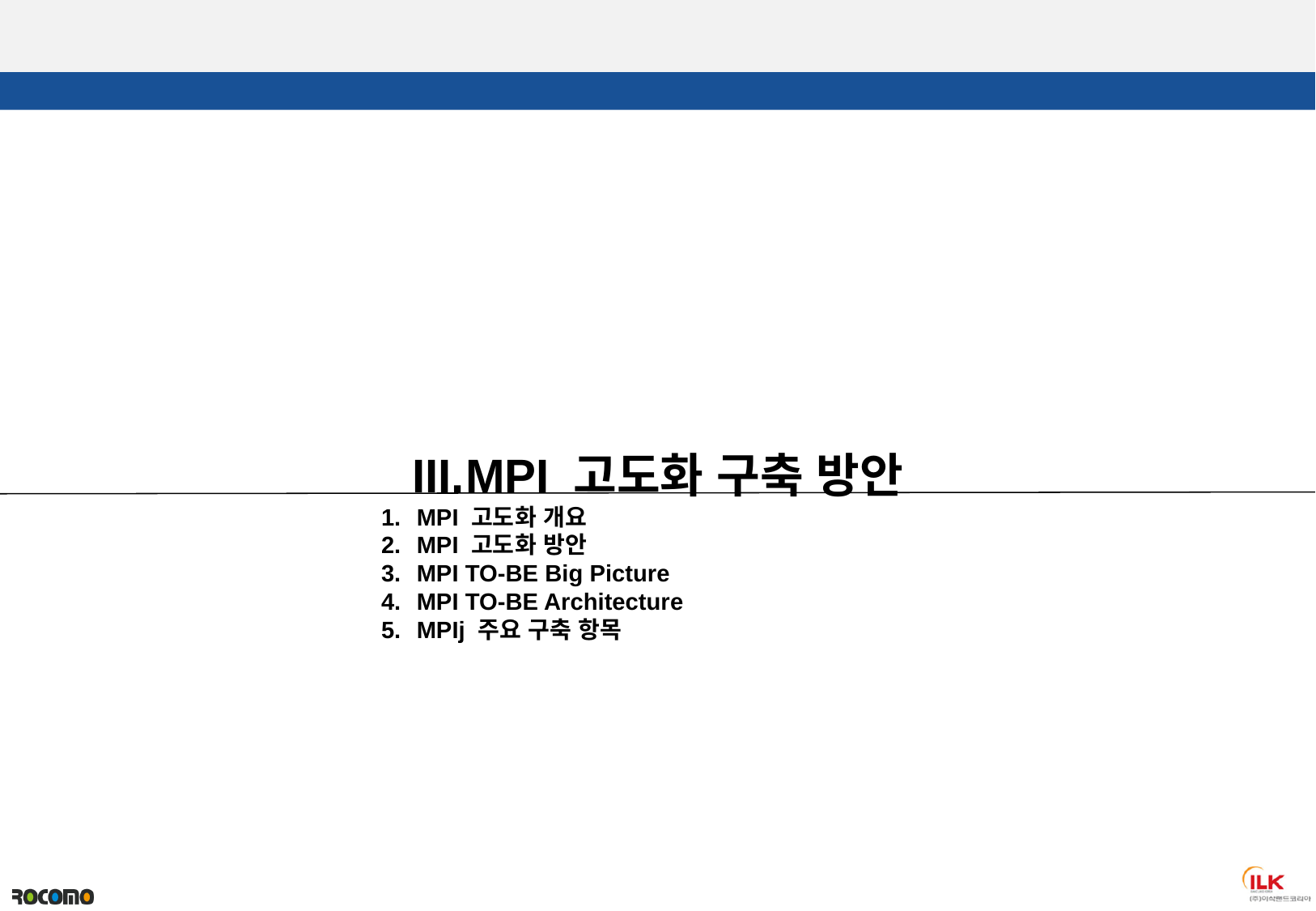

MPI 고도화 구축 방안
MPI 고도화 개요
MPI 고도화 방안
MPI TO-BE Big Picture
MPI TO-BE Architecture
MPIj 주요 구축 항목